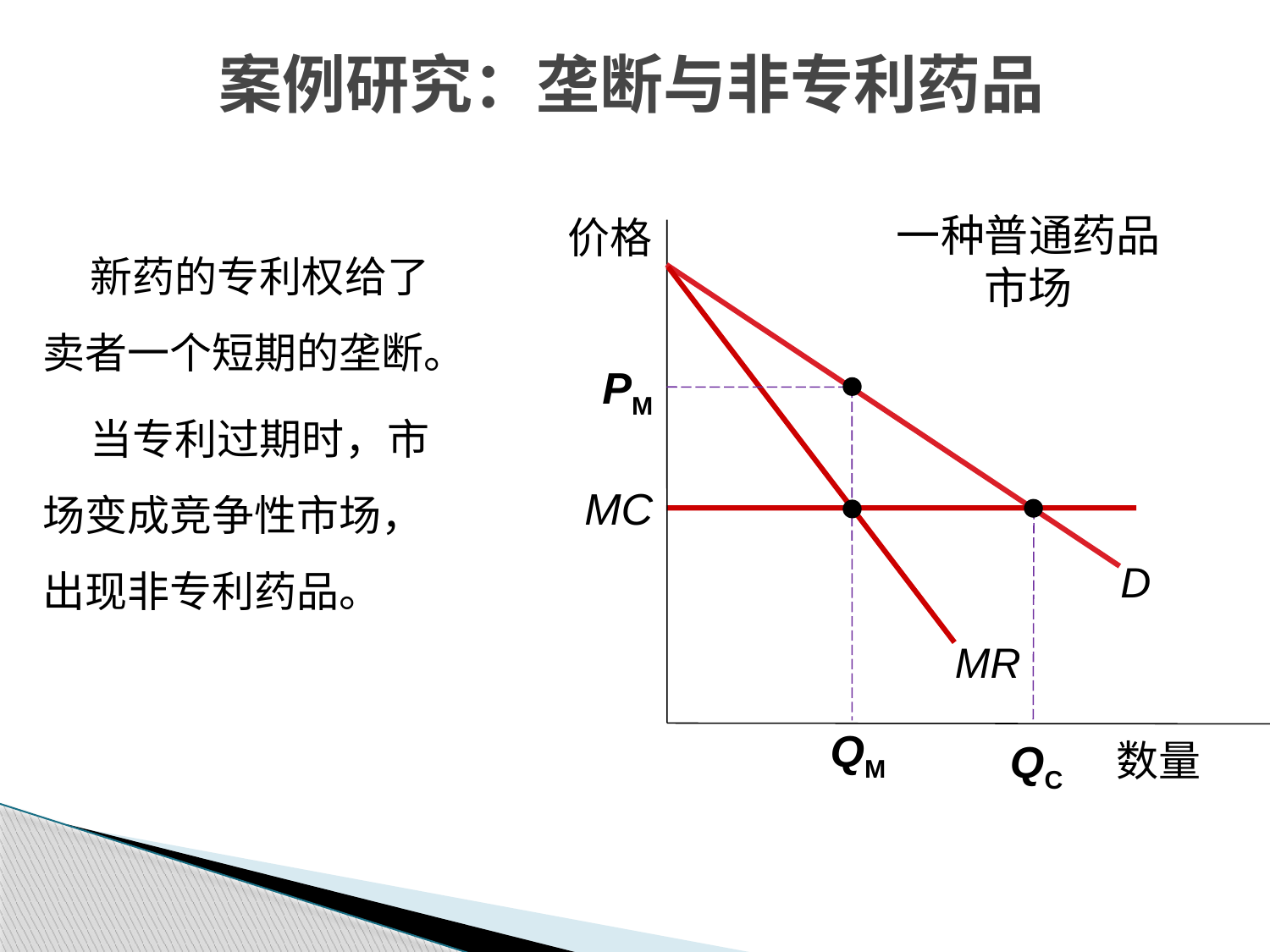

案例研究：垄断与非专利药品
一种普通药品市场
价格

数量
    新药的专利权给了卖者一个短期的垄断。
    当专利过期时，市场变成竞争性市场，出现非专利药品。

D

MR
PM

QM
MC

QC